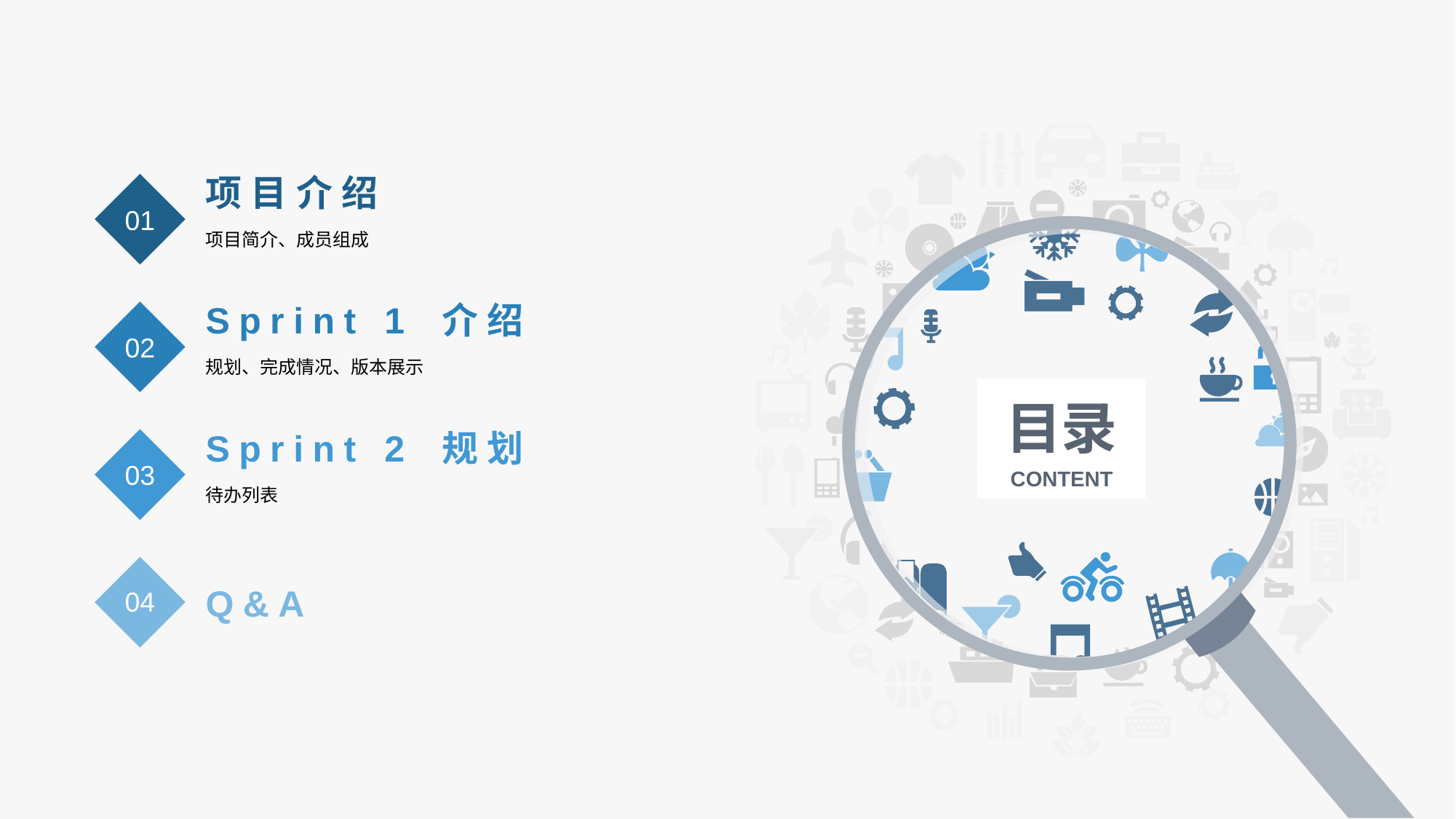

01
项目介绍
项目简介、成员组成
02
Sprint 1 介绍
规划、完成情况、版本展示
03
Sprint 2 规划
待办列表
04
Q&A

目录
CONTENT